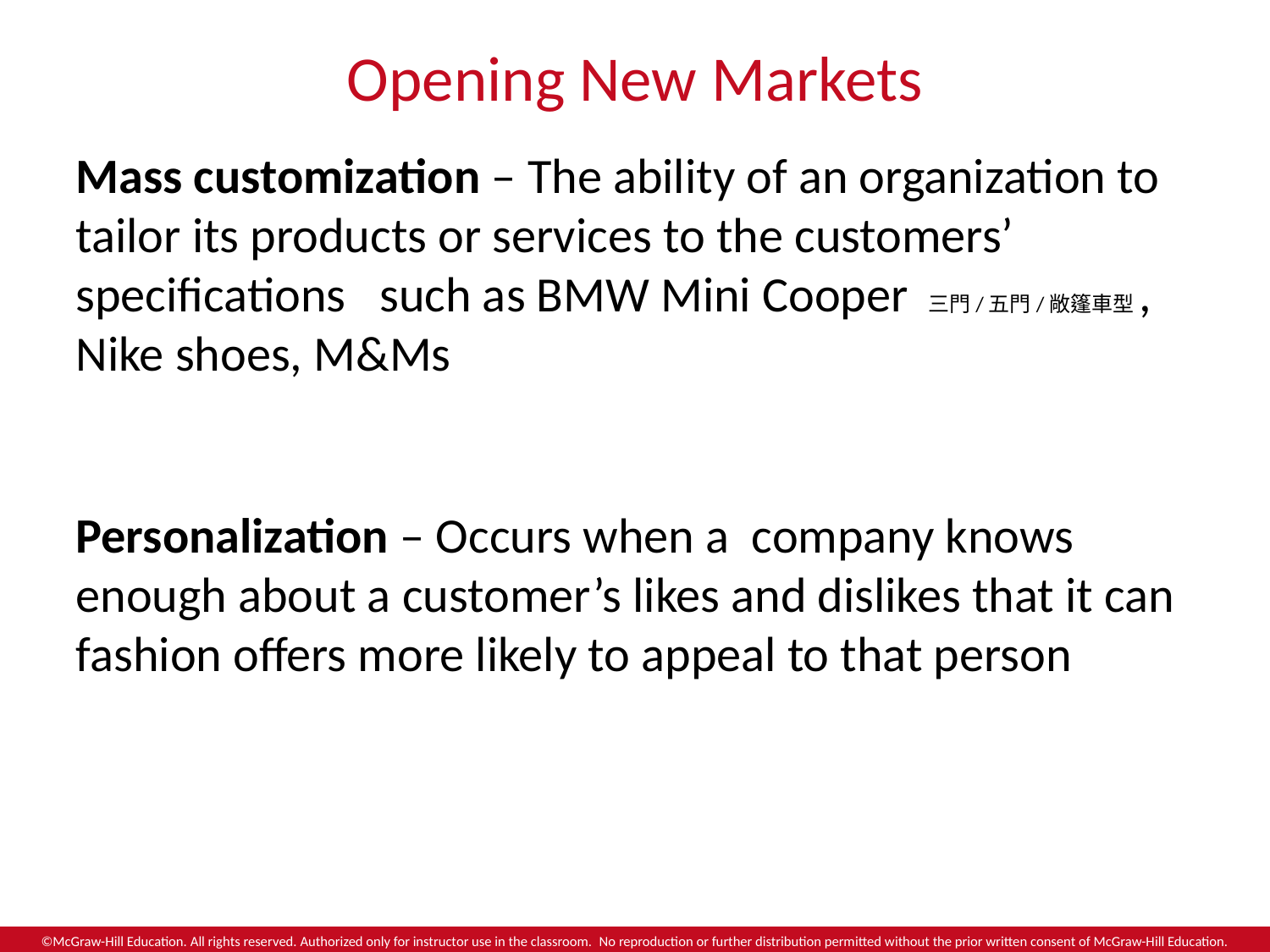

# Opening New Markets
Mass customization – The ability of an organization to tailor its products or services to the customers’ specifications   such as BMW Mini Cooper 三門/五門/敞篷車型,  Nike shoes, M&Ms

Personalization – Occurs when a  company knows enough about a customer’s likes and dislikes that it can fashion offers more likely to appeal to that person